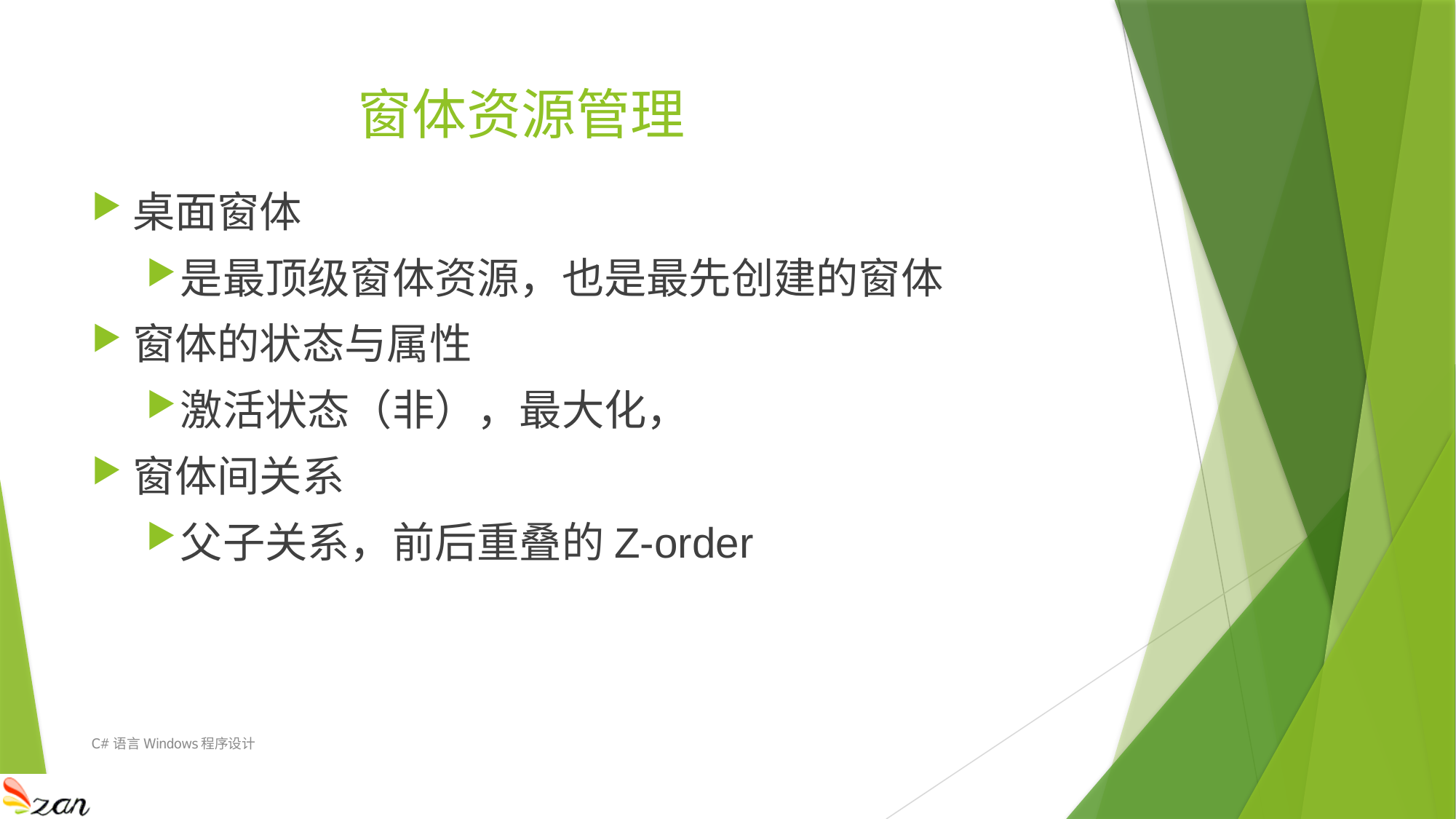

# 窗体资源管理
桌面窗体
是最顶级窗体资源，也是最先创建的窗体
窗体的状态与属性
激活状态（非），最大化，
窗体间关系
父子关系，前后重叠的Z-order
C#语言Windows程序设计